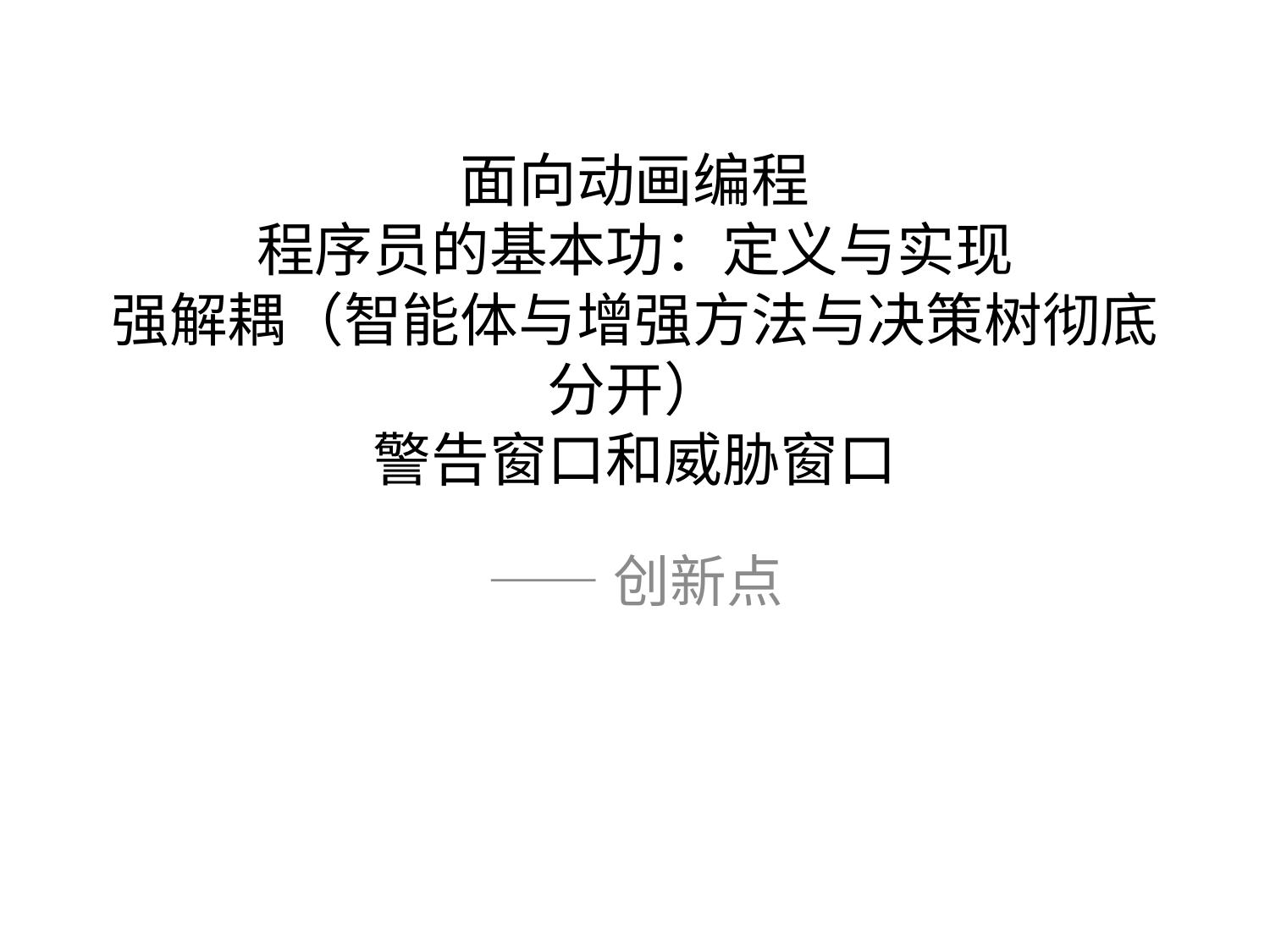

# 面向动画编程 程序员的基本功：定义与实现 强解耦（智能体与增强方法与决策树彻底分开） 警告窗口和威胁窗口
——创新点